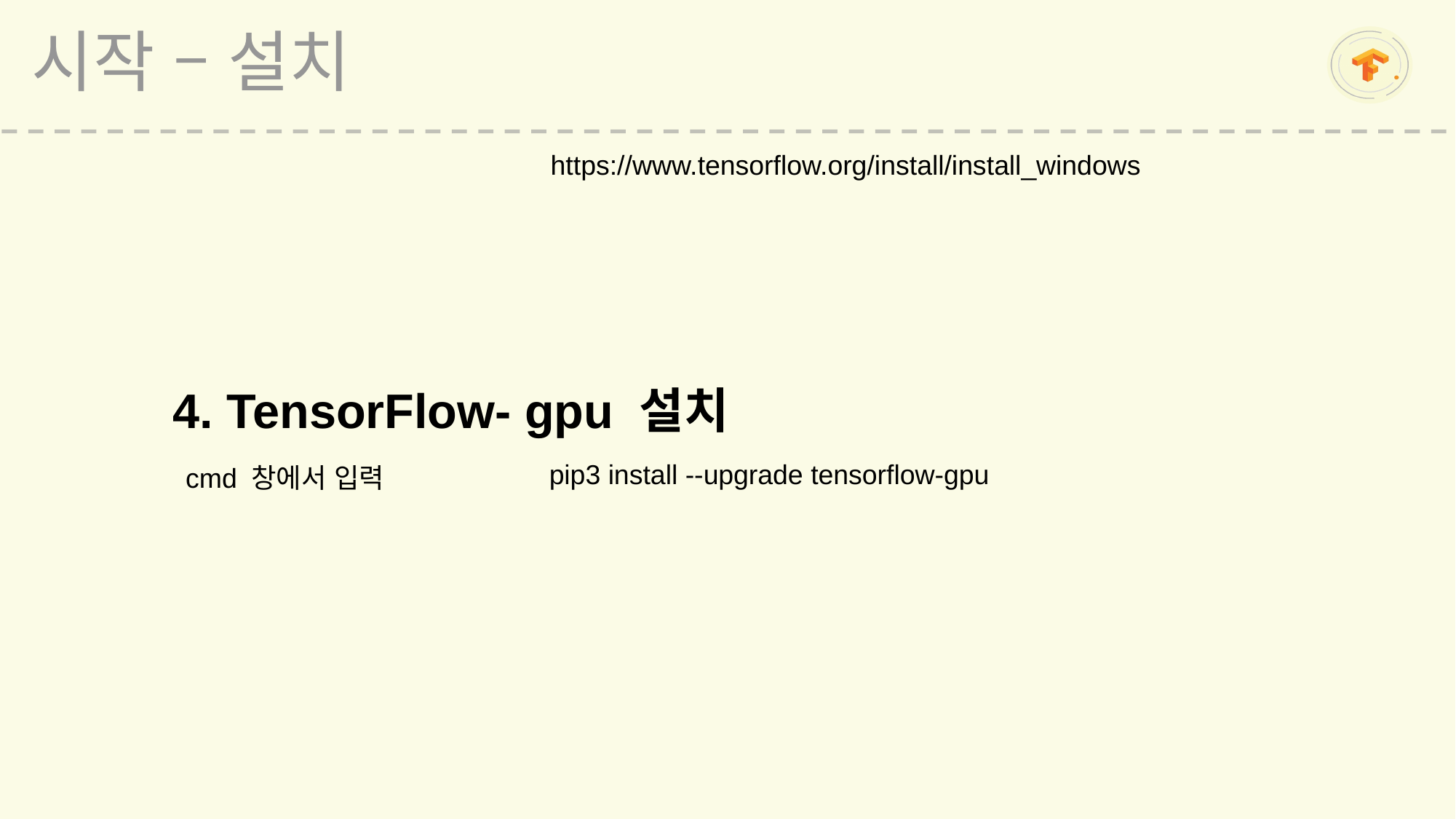

# 시작 – 설치
https://www.tensorflow.org/install/install_windows
4. TensorFlow- gpu 설치
pip3 install --upgrade tensorflow-gpu
cmd 창에서 입력